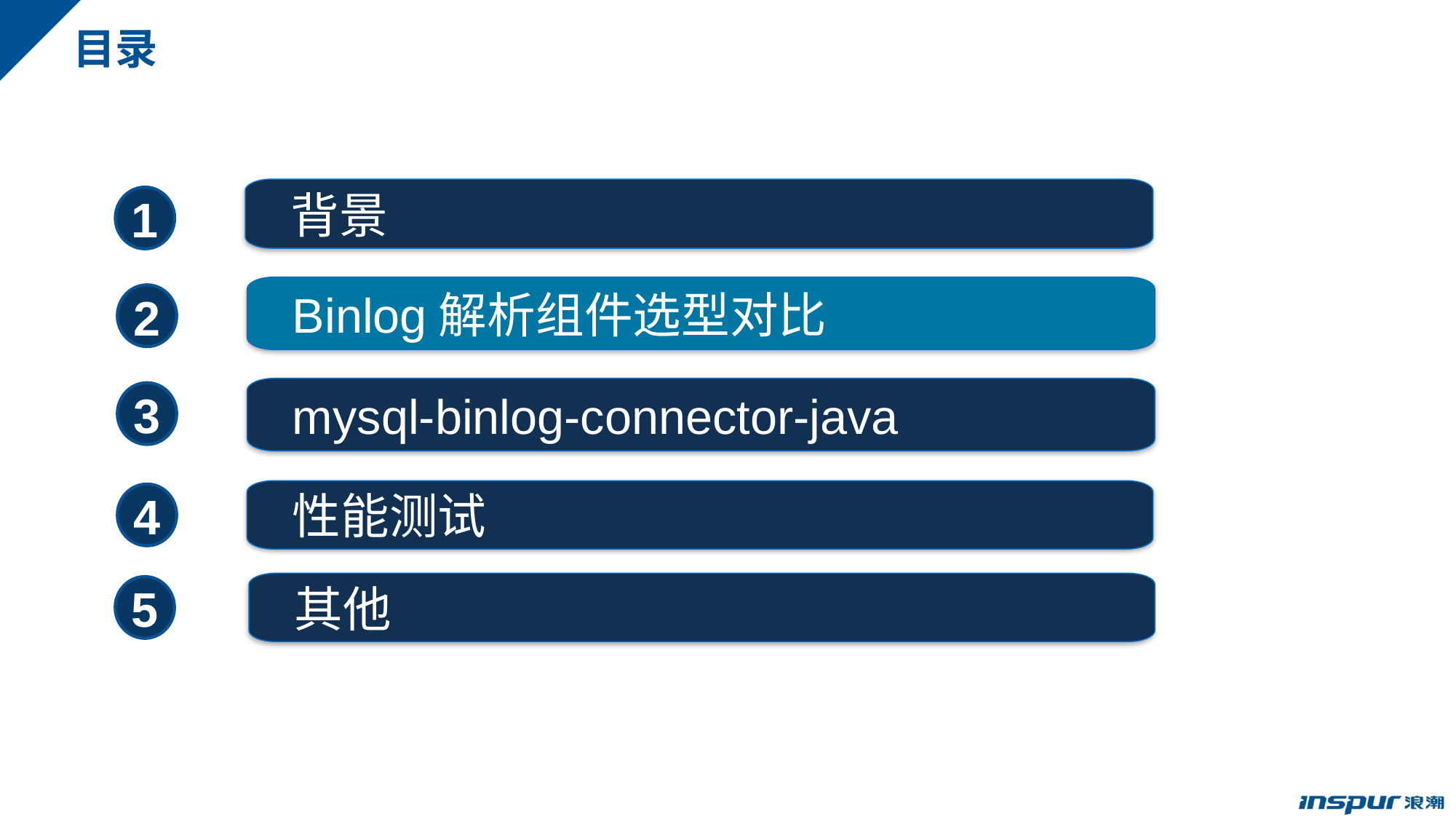

# 目录
背景

1
Binlog解析组件选型对比

2
mysql-binlog-connector-java

3
性能测试

4
其他

5